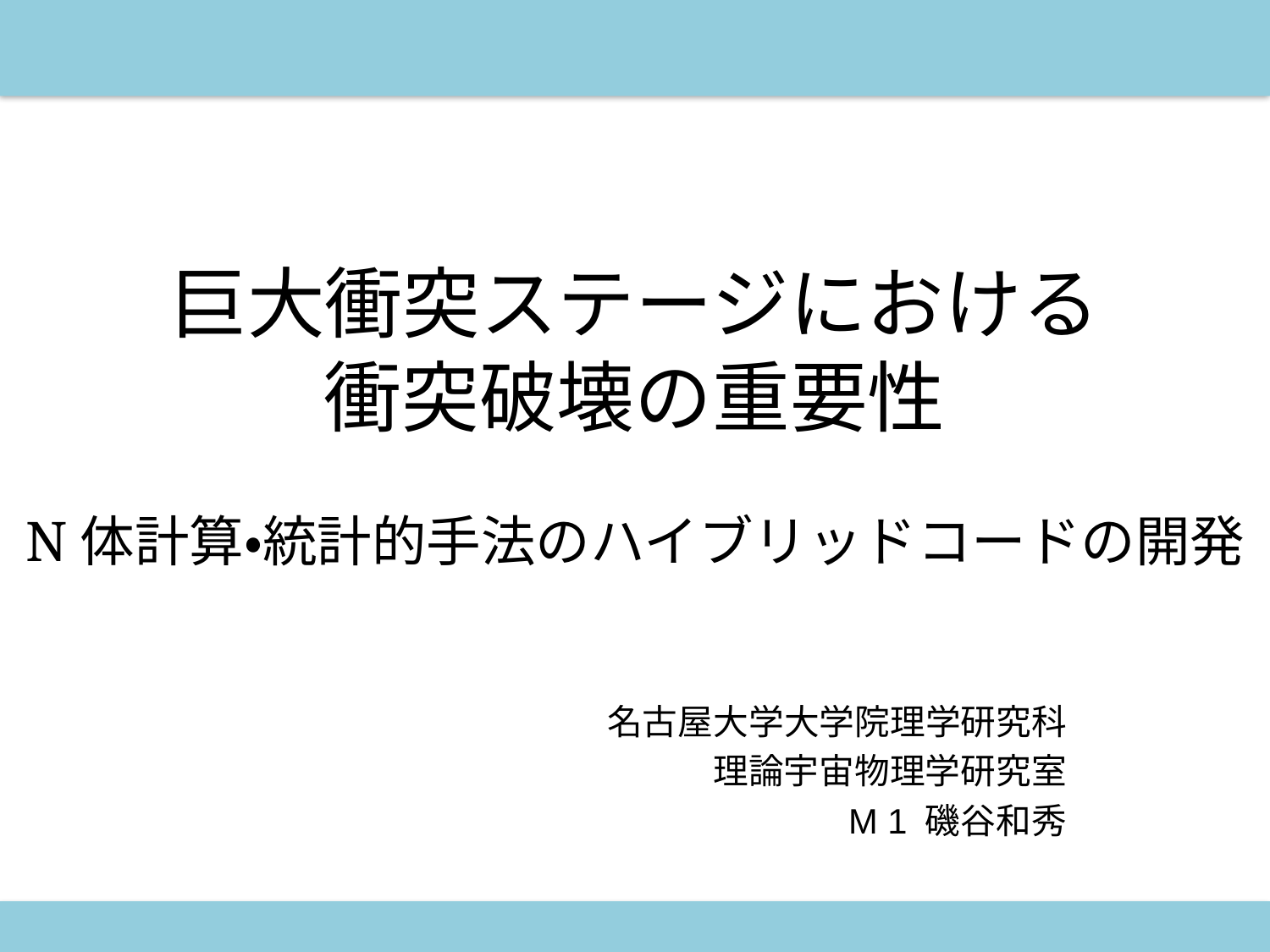

# 巨大衝突ステージにおける 衝突破壊の重要性 N体計算・統計的手法のハイブリッドコードの開発
名古屋大学大学院理学研究科
理論宇宙物理学研究室
M 1 磯谷和秀